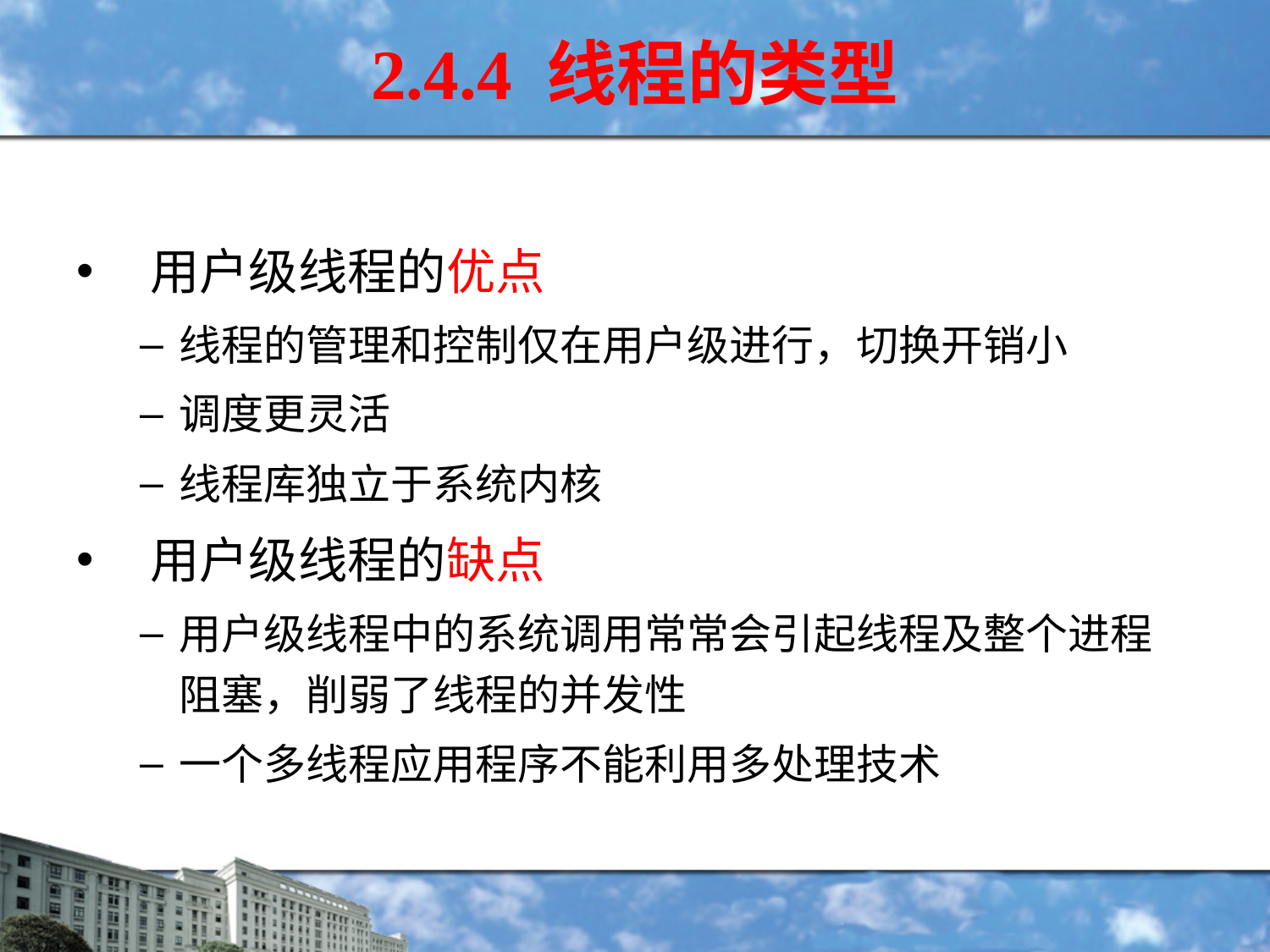

用户级线程的优点
线程的管理和控制仅在用户级进行，切换开销小
调度更灵活
线程库独立于系统内核
用户级线程的缺点
用户级线程中的系统调用常常会引起线程及整个进程阻塞，削弱了线程的并发性
一个多线程应用程序不能利用多处理技术

2.4.4 线程的类型